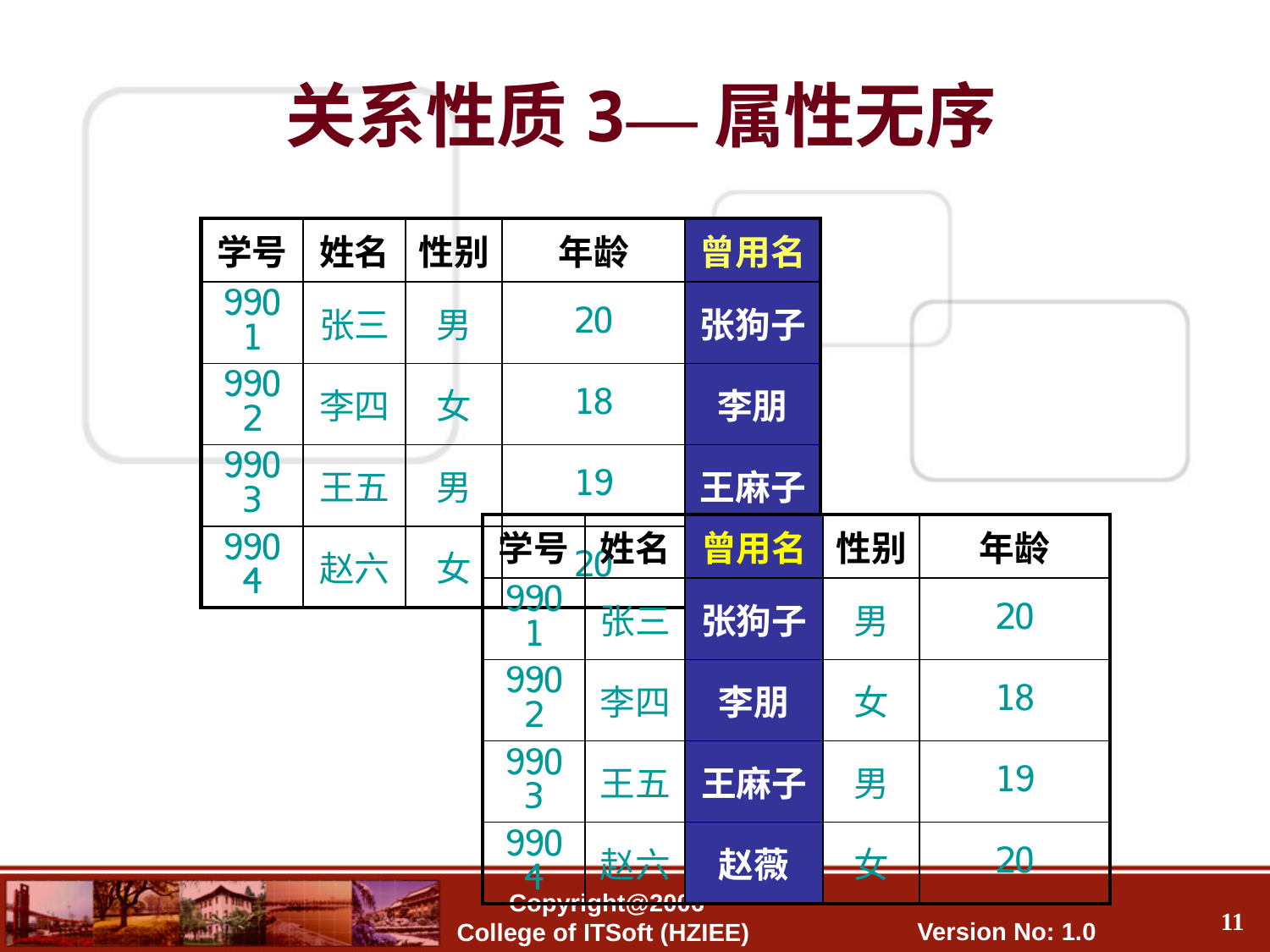

关系性质3—属性无序
| 学号 | 姓名 | 性别 | 年龄 | 曾用名 |
| --- | --- | --- | --- | --- |
| 9901 | 张三 | 男 | 20 | 张狗子 |
| 9902 | 李四 | 女 | 18 | 李朋 |
| 9903 | 王五 | 男 | 19 | 王麻子 |
| 9904 | 赵六 | 女 | 20 | 赵薇 |
| 学号 | 姓名 | 曾用名 | 性别 | 年龄 |
| --- | --- | --- | --- | --- |
| 9901 | 张三 | 张狗子 | 男 | 20 |
| 9902 | 李四 | 李朋 | 女 | 18 |
| 9903 | 王五 | 王麻子 | 男 | 19 |
| 9904 | 赵六 | 赵薇 | 女 | 20 |